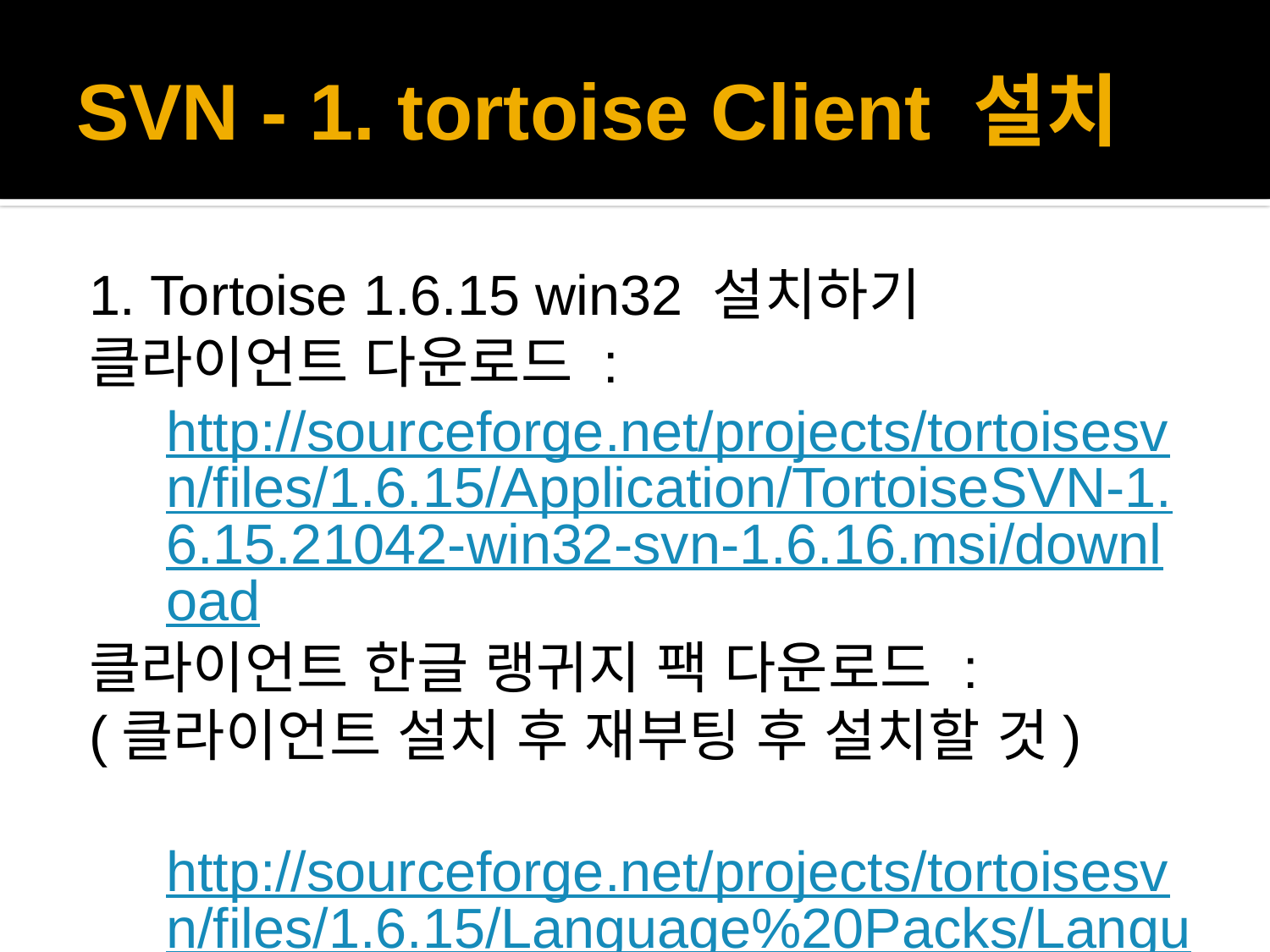

# SVN - 1. tortoise Client 설치
1. Tortoise 1.6.15 win32 설치하기
클라이언트 다운로드 : http://sourceforge.net/projects/tortoisesvn/files/1.6.15/Application/TortoiseSVN-1.6.15.21042-win32-svn-1.6.16.msi/download
클라이언트 한글 랭귀지 팩 다운로드 :
(클라이언트 설치 후 재부팅 후 설치할 것)
	http://sourceforge.net/projects/tortoisesvn/files/1.6.15/Language%20Packs/LanguagePack_1.6.15.21042-win32-ko.msi/download

기존 설정대로 설치하시면 됩니다.